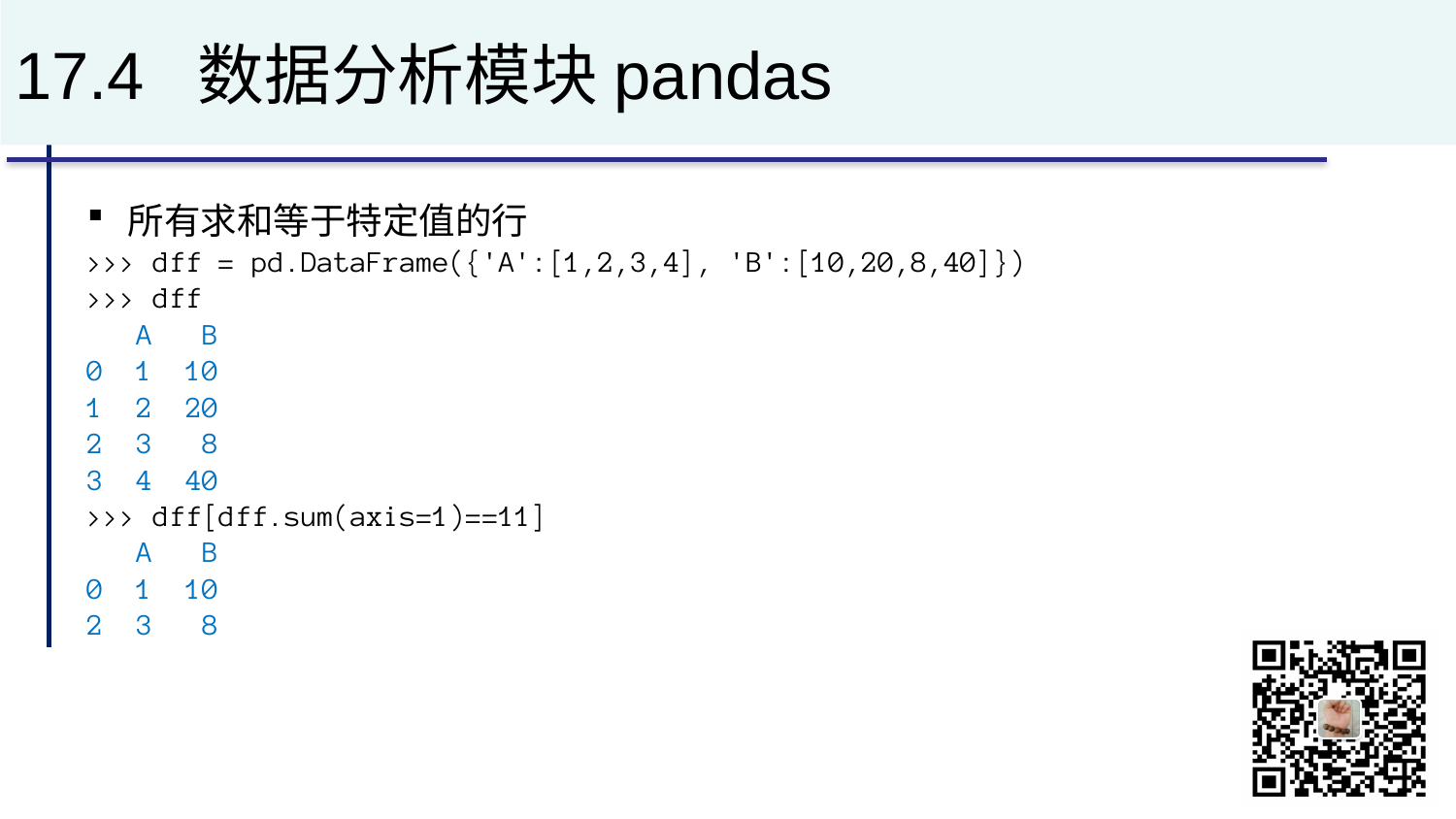

# 17.4  数据分析模块pandas
所有求和等于特定值的行
>>> dff = pd.DataFrame({'A':[1,2,3,4], 'B':[10,20,8,40]})
>>> dff
   A   B
0  1  10
1  2  20
2  3   8
3  4  40
>>> dff[dff.sum(axis=1)==11]
   A   B
0  1  10
2  3   8